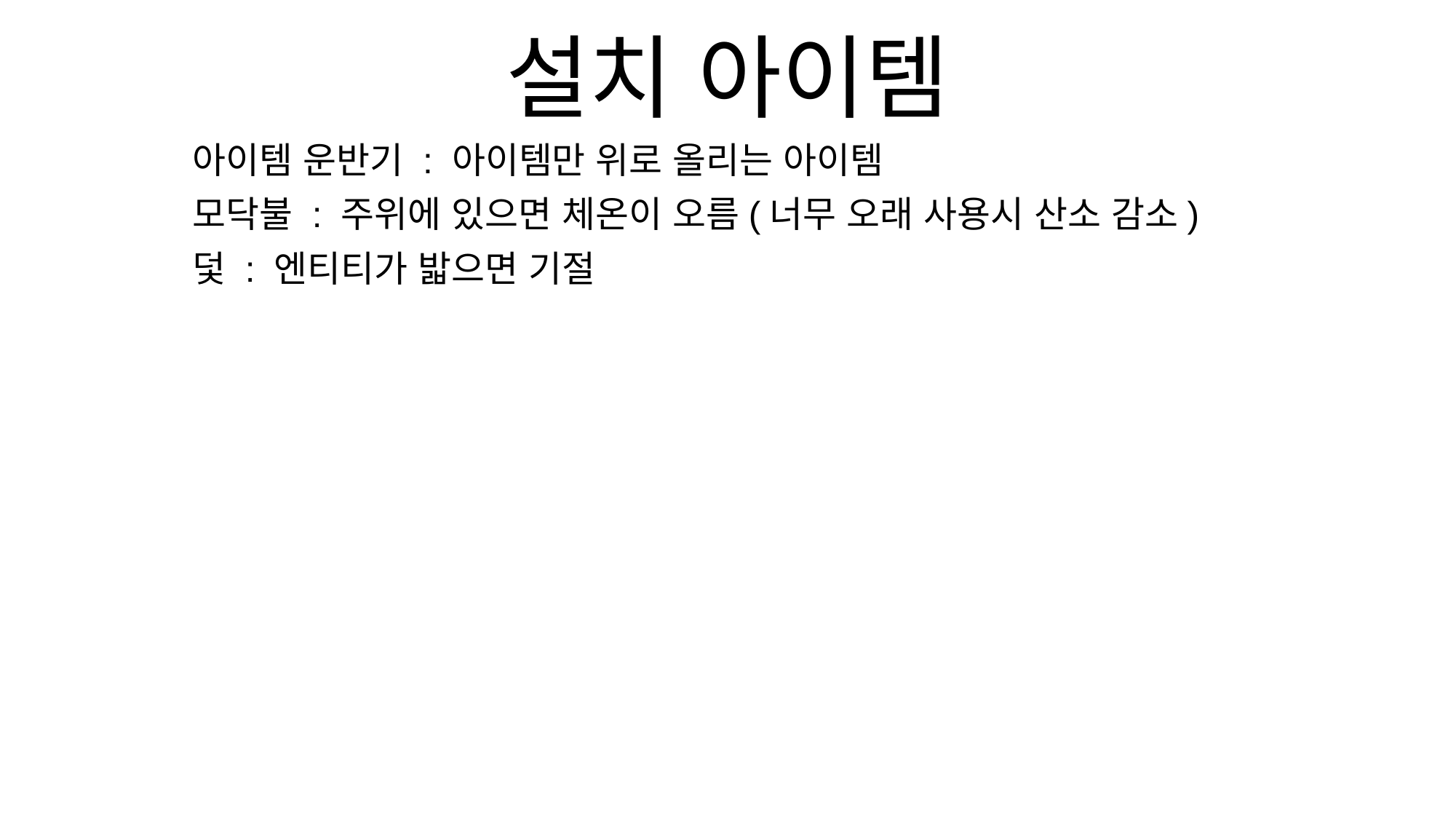

# 설치 아이템
아이템 운반기 : 아이템만 위로 올리는 아이템
모닥불 : 주위에 있으면 체온이 오름(너무 오래 사용시 산소 감소)
덫 : 엔티티가 밟으면 기절